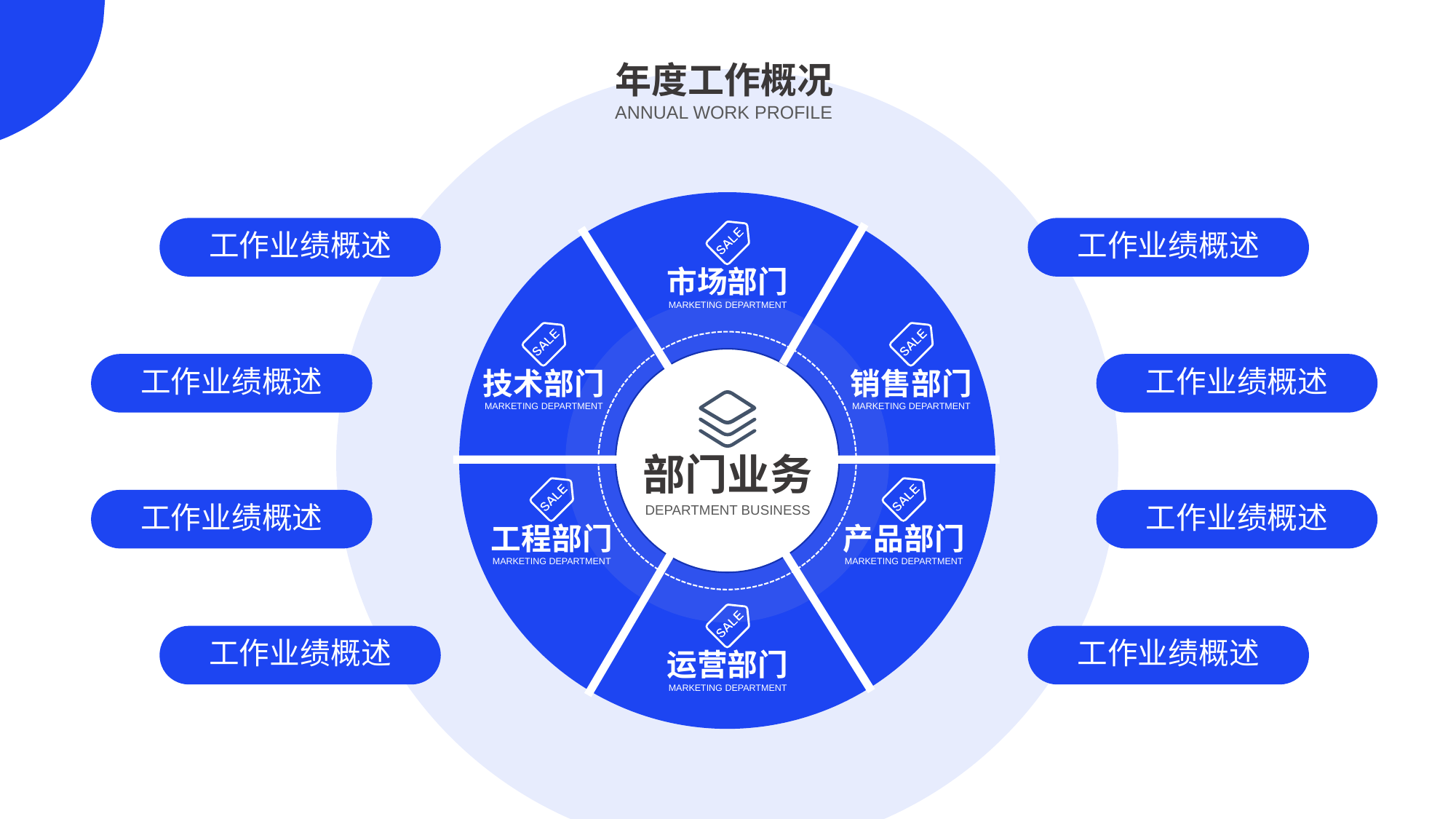

年度工作概况
ANNUAL WORK PROFILE

工作业绩概述
工作业绩概述
市场部门
MARKETING DEPARTMENT

工作业绩概述
工作业绩概述
技术部门
销售部门

MARKETING DEPARTMENT
MARKETING DEPARTMENT

部门业务

工作业绩概述
工作业绩概述
DEPARTMENT BUSINESS
工程部门
产品部门
MARKETING DEPARTMENT
MARKETING DEPARTMENT

工作业绩概述
工作业绩概述
运营部门
MARKETING DEPARTMENT